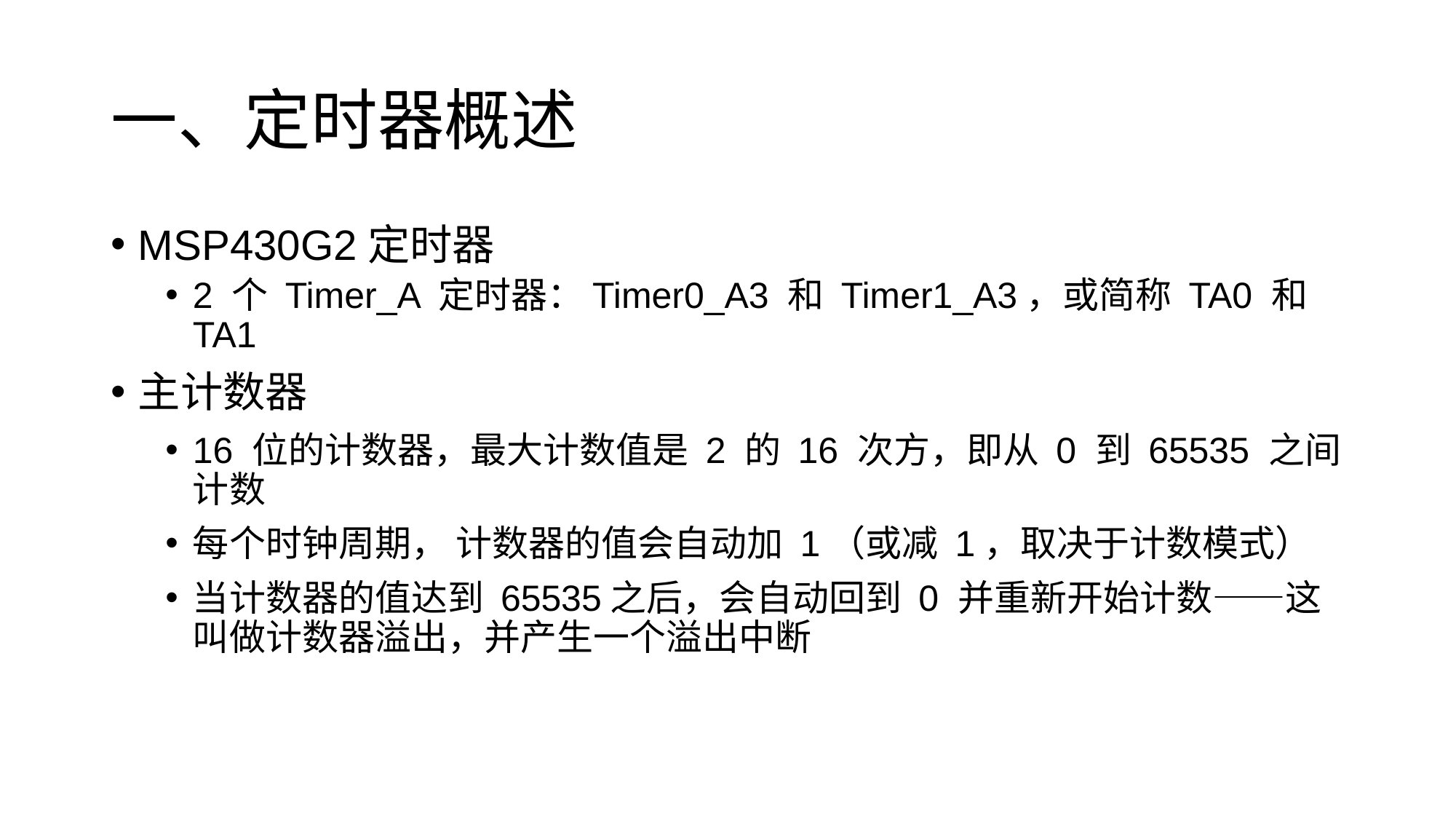

# 一、定时器概述
MSP430G2定时器
2 个 Timer_A 定时器：Timer0_A3 和 Timer1_A3，或简称 TA0 和 TA1
主计数器
16 位的计数器，最大计数值是 2 的 16 次方，即从 0 到 65535 之间计数
每个时钟周期， 计数器的值会自动加 1（或减 1，取决于计数模式）
当计数器的值达到 65535之后，会自动回到 0 并重新开始计数——这叫做计数器溢出，并产生一个溢出中断